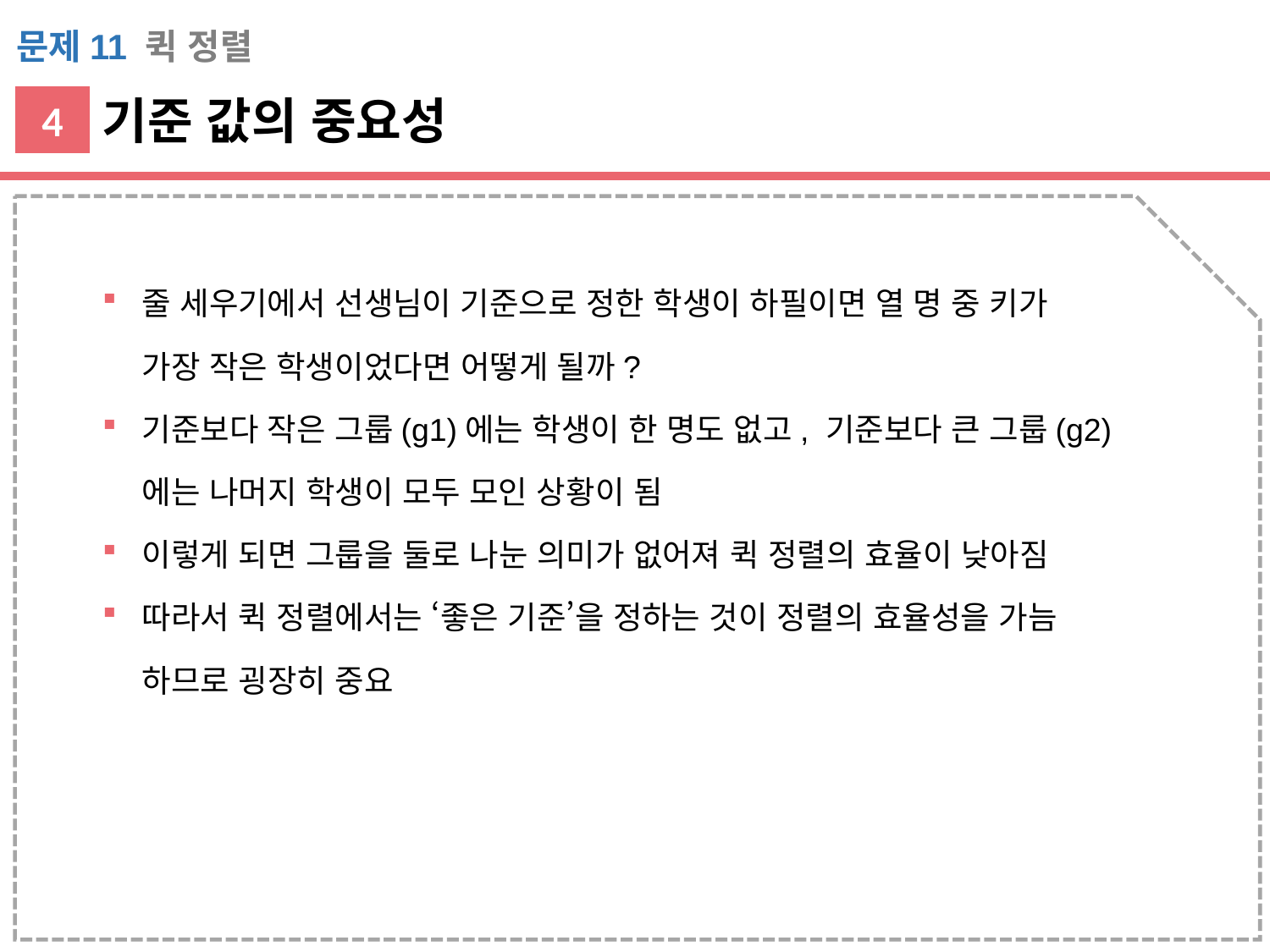

문제11 퀵 정렬
기준 값의 중요성
4

줄 세우기에서 선생님이 기준으로 정한 학생이 하필이면 열 명 중 키가
가장 작은 학생이었다면 어떻게 될까?
기준보다 작은 그룹(g1)에는 학생이 한 명도 없고, 기준보다 큰 그룹(g2)
에는 나머지 학생이 모두 모인 상황이 됨
이렇게 되면 그룹을 둘로 나눈 의미가 없어져 퀵 정렬의 효율이 낮아짐
따라서 퀵 정렬에서는 ‘좋은 기준’을 정하는 것이 정렬의 효율성을 가늠
하므로 굉장히 중요